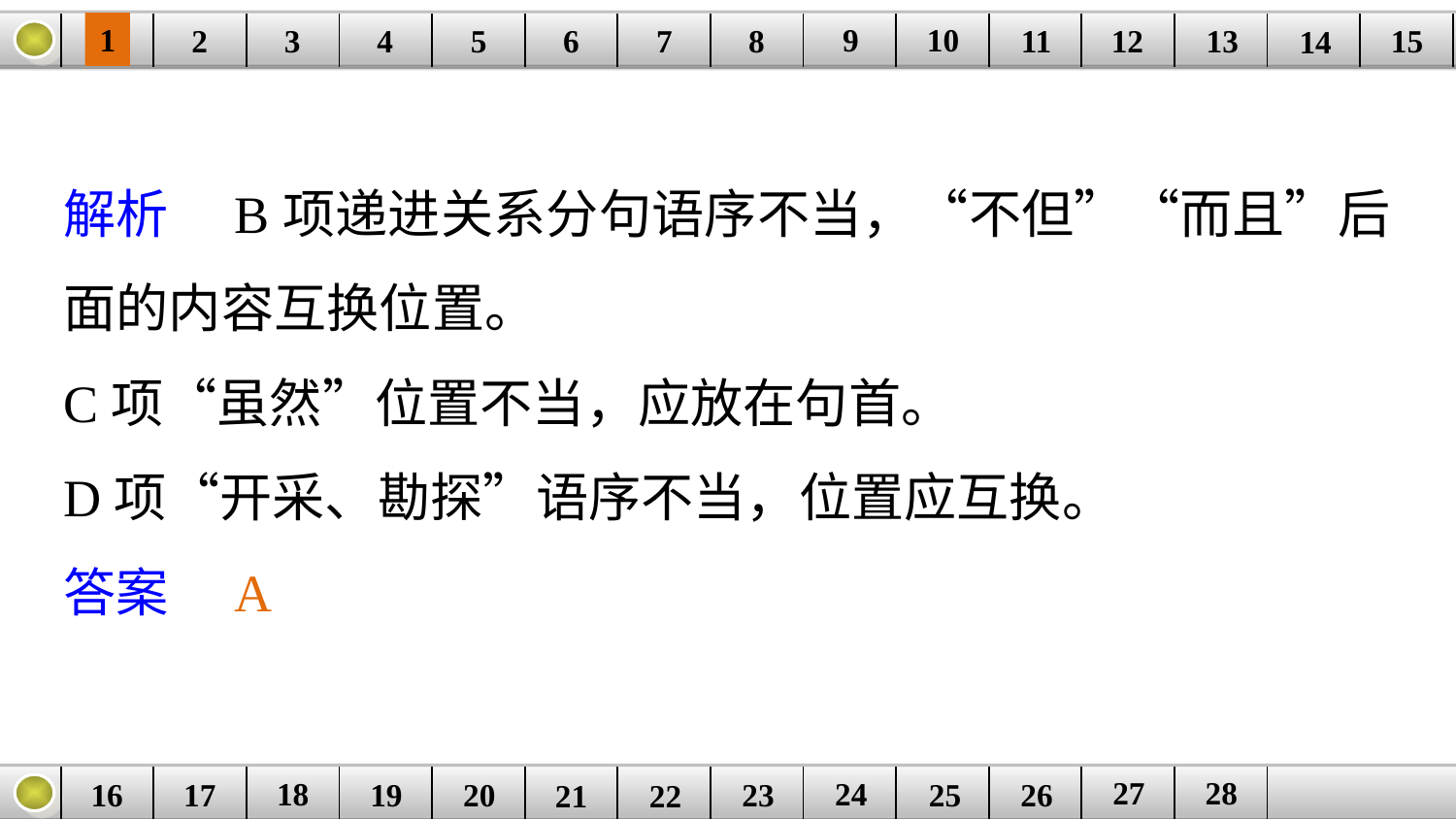

9
10
1
3
4
5
6
8
11
2
12
15
|  |  |  |  |  |  |  |  |  |  |  |  |  |  |  |
| --- | --- | --- | --- | --- | --- | --- | --- | --- | --- | --- | --- | --- | --- | --- |
7
13
14

解析　B项递进关系分句语序不当，“不但”“而且”后面的内容互换位置。
C项“虽然”位置不当，应放在句首。
D项“开采、勘探”语序不当，位置应互换。
答案　A

27
28
18
24
16
25
26
|  |  |  |  |  |  |  |  |  |  |  |  |  |
| --- | --- | --- | --- | --- | --- | --- | --- | --- | --- | --- | --- | --- |
23
17
19
20
21
22